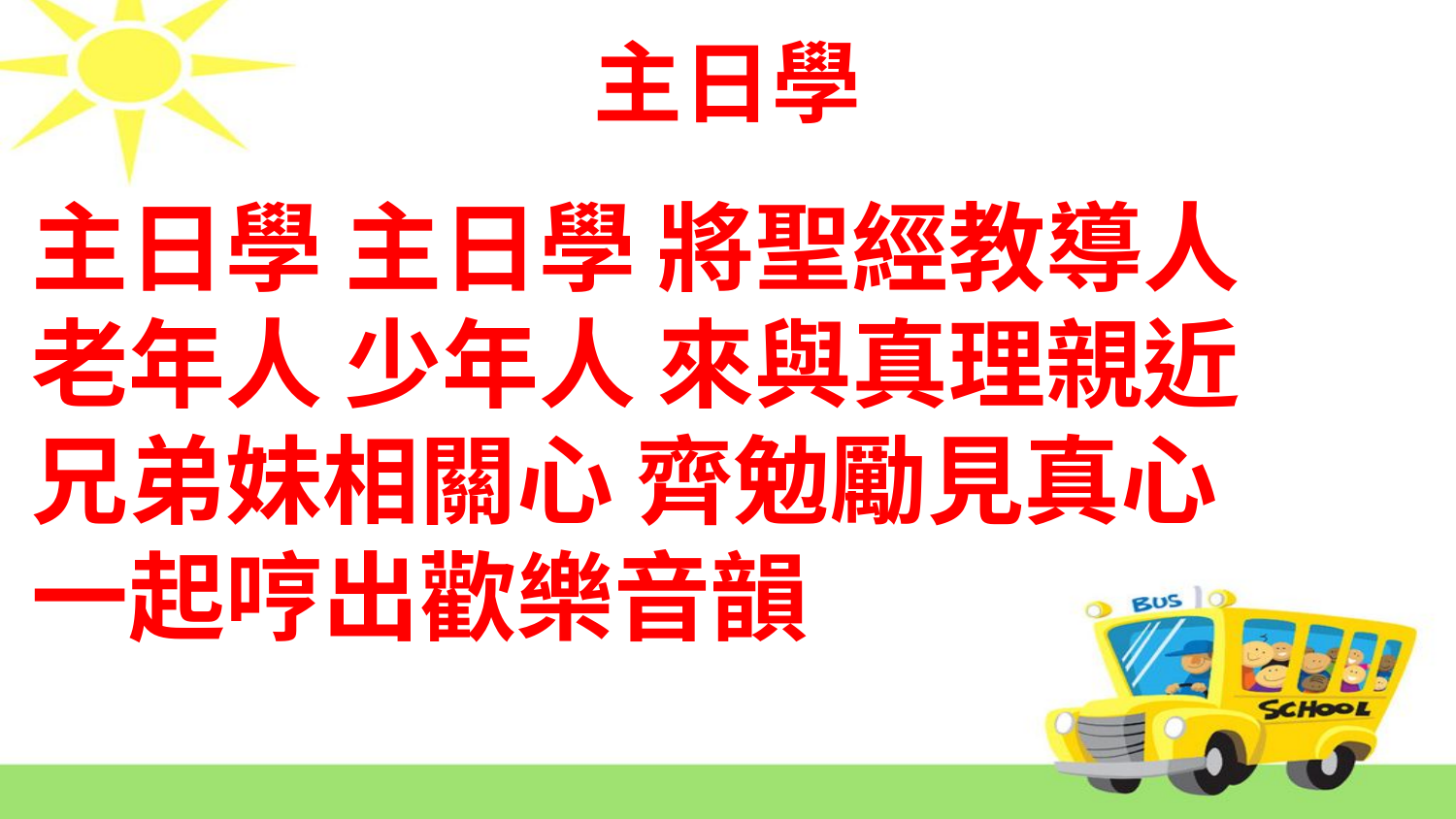

主日學
主日學 主日學 將聖經教導人
老年人 少年人 來與真理親近
兄弟妹相關心 齊勉勵見真心
一起哼出歡樂音韻